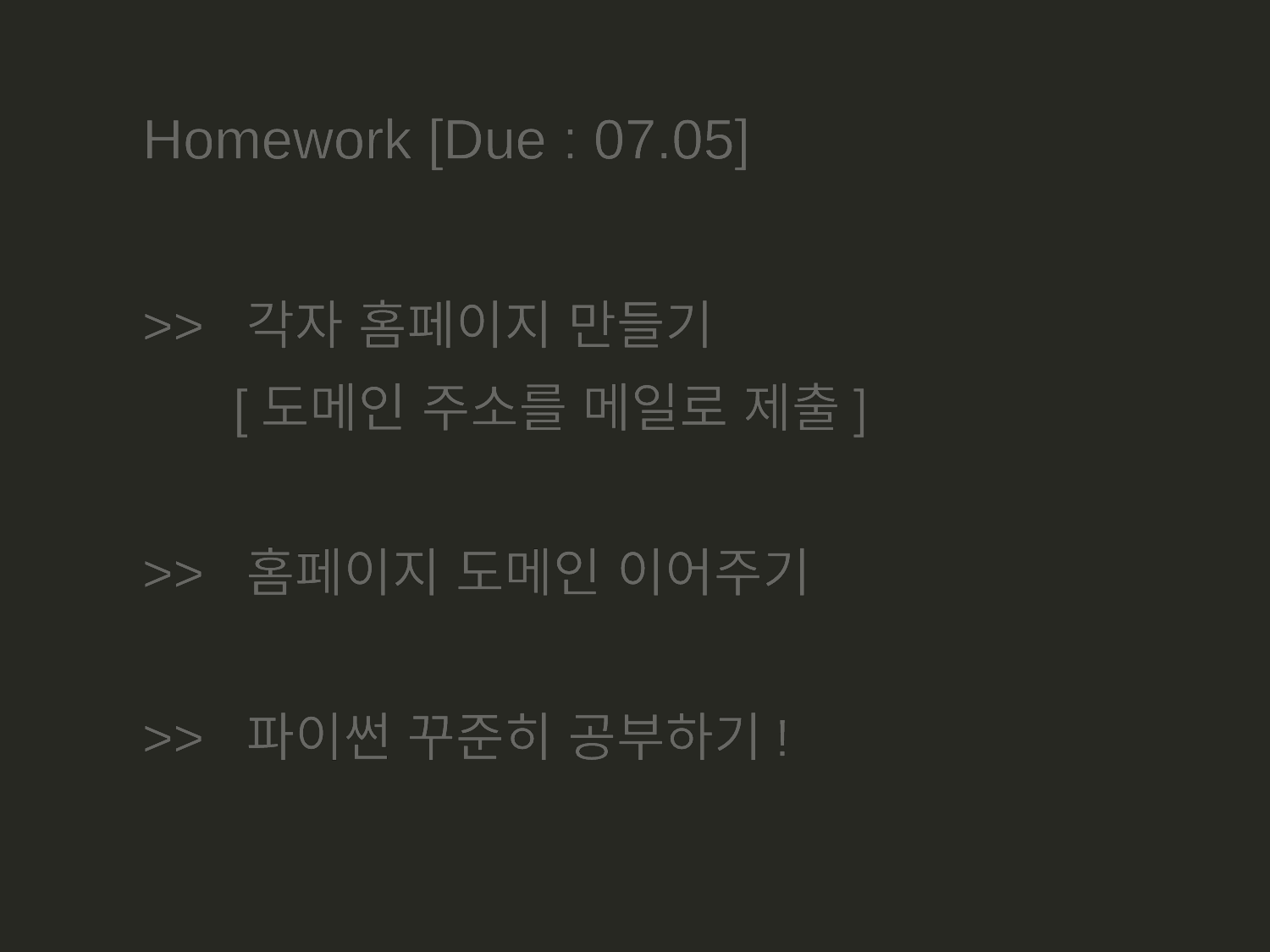

Homework [Due : 07.05]
>>  각자 홈페이지 만들기
>>  [도메인 주소를 메일로 제출]

>>  홈페이지 도메인 이어주기

>>  파이썬 꾸준히 공부하기!